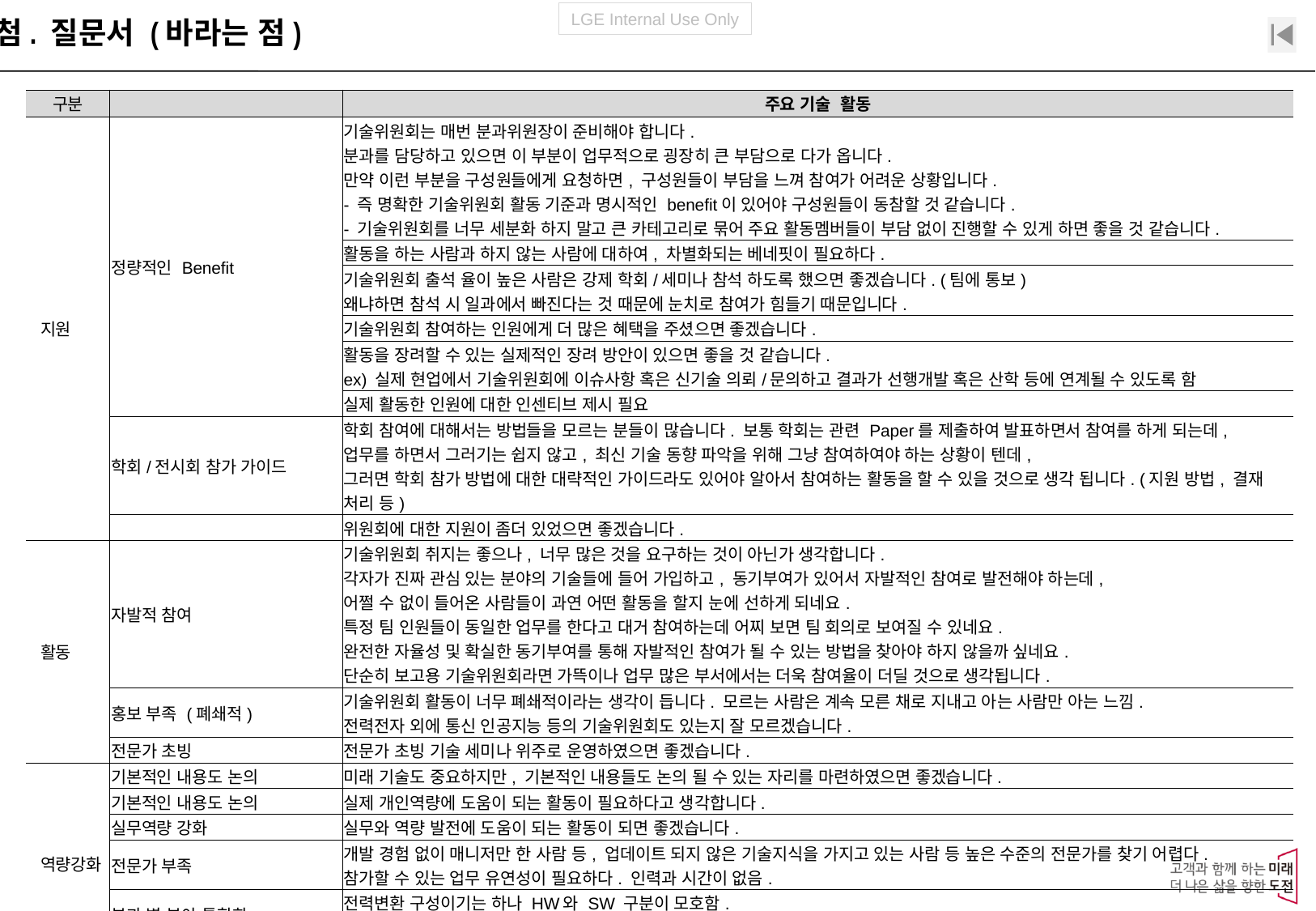

유첨. 질문서 (바라는 점)

| 구분 |  | 주요 기술 활동 |
| --- | --- | --- |
| 지원 | 정량적인 Benefit | 기술위원회는 매번 분과위원장이 준비해야 합니다. 분과를 담당하고 있으면 이 부분이 업무적으로 굉장히 큰 부담으로 다가 옵니다. 만약 이런 부분을 구성원들에게 요청하면, 구성원들이 부담을 느껴 참여가 어려운 상황입니다. - 즉 명확한 기술위원회 활동 기준과 명시적인 benefit이 있어야 구성원들이 동참할 것 같습니다. - 기술위원회를 너무 세분화 하지 말고 큰 카테고리로 묶어 주요 활동멤버들이 부담 없이 진행할 수 있게 하면 좋을 것 같습니다. |
|  |  | 활동을 하는 사람과 하지 않는 사람에 대하여, 차별화되는 베네핏이 필요하다. |
|  |  | 기술위원회 출석 율이 높은 사람은 강제 학회/세미나 참석 하도록 했으면 좋겠습니다. (팀에 통보) 왜냐하면 참석 시 일과에서 빠진다는 것 때문에 눈치로 참여가 힘들기 때문입니다. |
|  |  | 기술위원회 참여하는 인원에게 더 많은 혜택을 주셨으면 좋겠습니다. |
|  |  | 활동을 장려할 수 있는 실제적인 장려 방안이 있으면 좋을 것 같습니다. ex) 실제 현업에서 기술위원회에 이슈사항 혹은 신기술 의뢰/문의하고 결과가 선행개발 혹은 산학 등에 연계될 수 있도록 함 |
|  |  | 실제 활동한 인원에 대한 인센티브 제시 필요 |
|  | 학회/전시회 참가 가이드 | 학회 참여에 대해서는 방법들을 모르는 분들이 많습니다. 보통 학회는 관련 Paper를 제출하여 발표하면서 참여를 하게 되는데, 업무를 하면서 그러기는 쉽지 않고, 최신 기술 동향 파악을 위해 그냥 참여하여야 하는 상황이 텐데, 그러면 학회 참가 방법에 대한 대략적인 가이드라도 있어야 알아서 참여하는 활동을 할 수 있을 것으로 생각 됩니다. (지원 방법, 결재 처리 등) |
|  |  | 위원회에 대한 지원이 좀더 있었으면 좋겠습니다. |
| 활동 | 자발적 참여 | 기술위원회 취지는 좋으나, 너무 많은 것을 요구하는 것이 아닌가 생각합니다. 각자가 진짜 관심 있는 분야의 기술들에 들어 가입하고, 동기부여가 있어서 자발적인 참여로 발전해야 하는데, 어쩔 수 없이 들어온 사람들이 과연 어떤 활동을 할지 눈에 선하게 되네요. 특정 팀 인원들이 동일한 업무를 한다고 대거 참여하는데 어찌 보면 팀 회의로 보여질 수 있네요. 완전한 자율성 및 확실한 동기부여를 통해 자발적인 참여가 될 수 있는 방법을 찾아야 하지 않을까 싶네요. 단순히 보고용 기술위원회라면 가뜩이나 업무 많은 부서에서는 더욱 참여율이 더딜 것으로 생각됩니다. |
|  | 홍보 부족 (폐쇄적) | 기술위원회 활동이 너무 폐쇄적이라는 생각이 듭니다. 모르는 사람은 계속 모른 채로 지내고 아는 사람만 아는 느낌. 전력전자 외에 통신 인공지능 등의 기술위원회도 있는지 잘 모르겠습니다. |
|  | 전문가 초빙 | 전문가 초빙 기술 세미나 위주로 운영하였으면 좋겠습니다. |
| 역량강화 | 기본적인 내용도 논의 | 미래 기술도 중요하지만, 기본적인 내용들도 논의 될 수 있는 자리를 마련하였으면 좋겠습니다. |
|  | 기본적인 내용도 논의 | 실제 개인역량에 도움이 되는 활동이 필요하다고 생각합니다. |
|  | 실무역량 강화 | 실무와 역량 발전에 도움이 되는 활동이 되면 좋겠습니다. |
|  | 전문가 부족 | 개발 경험 없이 매니저만 한 사람 등, 업데이트 되지 않은 기술지식을 가지고 있는 사람 등 높은 수준의 전문가를 찾기 어렵다. 참가할 수 있는 업무 유연성이 필요하다. 인력과 시간이 없음. |
|  | 분과 별 분야 통합화 | 전력변환 구성이기는 하나 HW와 SW 구분이 모호함. 전력변환기 구성 자체가 HW 기반 SW 제어이므로 통합 운영해야 기술 역량 향상이 도움이 됨. |
|  | 구체적인 계획 | 목적을 분명히 하고, 역량 향상 및 지식 습득을 할 수 있는 구체적인 계획이 필요할 것 같습니다. |